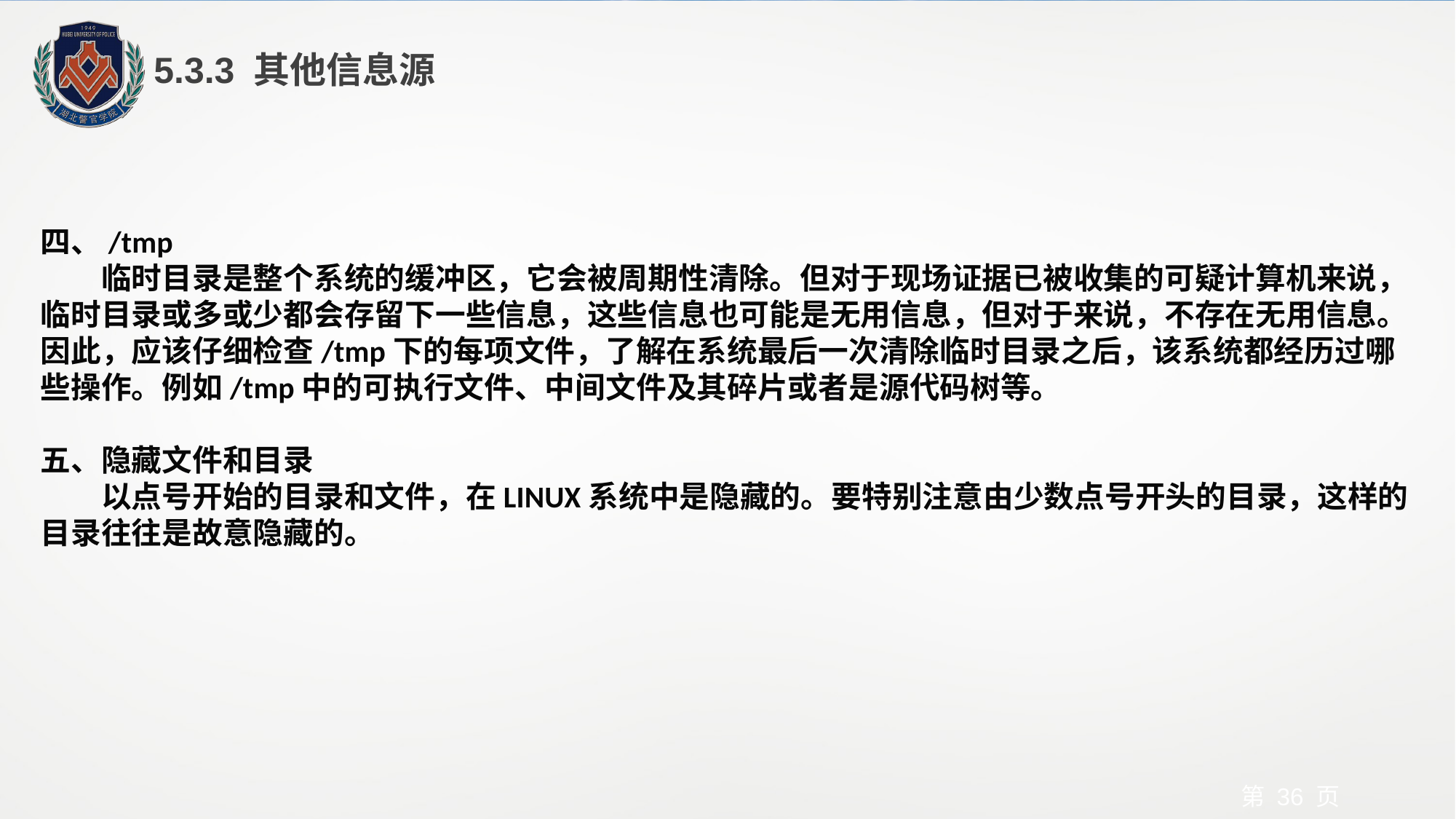

5.3.3 其他信息源
四、/tmp
　　临时目录是整个系统的缓冲区，它会被周期性清除。但对于现场证据已被收集的可疑计算机来说，临时目录或多或少都会存留下一些信息，这些信息也可能是无用信息，但对于来说，不存在无用信息。因此，应该仔细检查/tmp下的每项文件，了解在系统最后一次清除临时目录之后，该系统都经历过哪些操作。例如/tmp中的可执行文件、中间文件及其碎片或者是源代码树等。

五、隐藏文件和目录
　　以点号开始的目录和文件，在LINUX系统中是隐藏的。要特别注意由少数点号开头的目录，这样的目录往往是故意隐藏的。